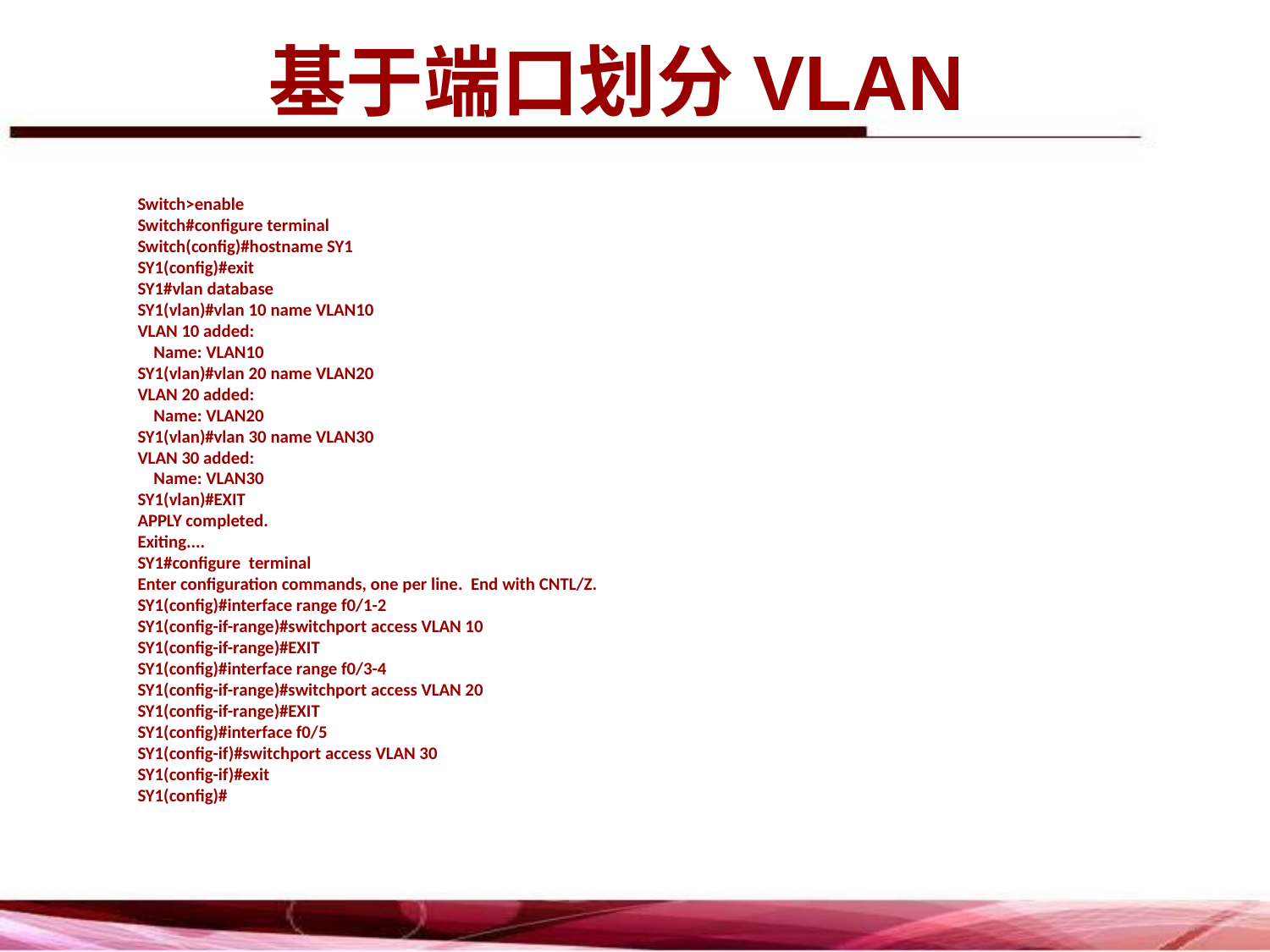

# 基于端口划分VLAN
Switch>enable
Switch#configure terminal
Switch(config)#hostname SY1
SY1(config)#exit
SY1#vlan database
SY1(vlan)#vlan 10 name VLAN10
VLAN 10 added:
    Name: VLAN10
SY1(vlan)#vlan 20 name VLAN20
VLAN 20 added:
    Name: VLAN20
SY1(vlan)#vlan 30 name VLAN30
VLAN 30 added:
    Name: VLAN30
SY1(vlan)#EXIT
APPLY completed.
Exiting....
SY1#configure  terminal
Enter configuration commands, one per line.  End with CNTL/Z.
SY1(config)#interface range f0/1-2
SY1(config-if-range)#switchport access VLAN 10
SY1(config-if-range)#EXIT
SY1(config)#interface range f0/3-4
SY1(config-if-range)#switchport access VLAN 20
SY1(config-if-range)#EXIT
SY1(config)#interface f0/5
SY1(config-if)#switchport access VLAN 30
SY1(config-if)#exit
SY1(config)#